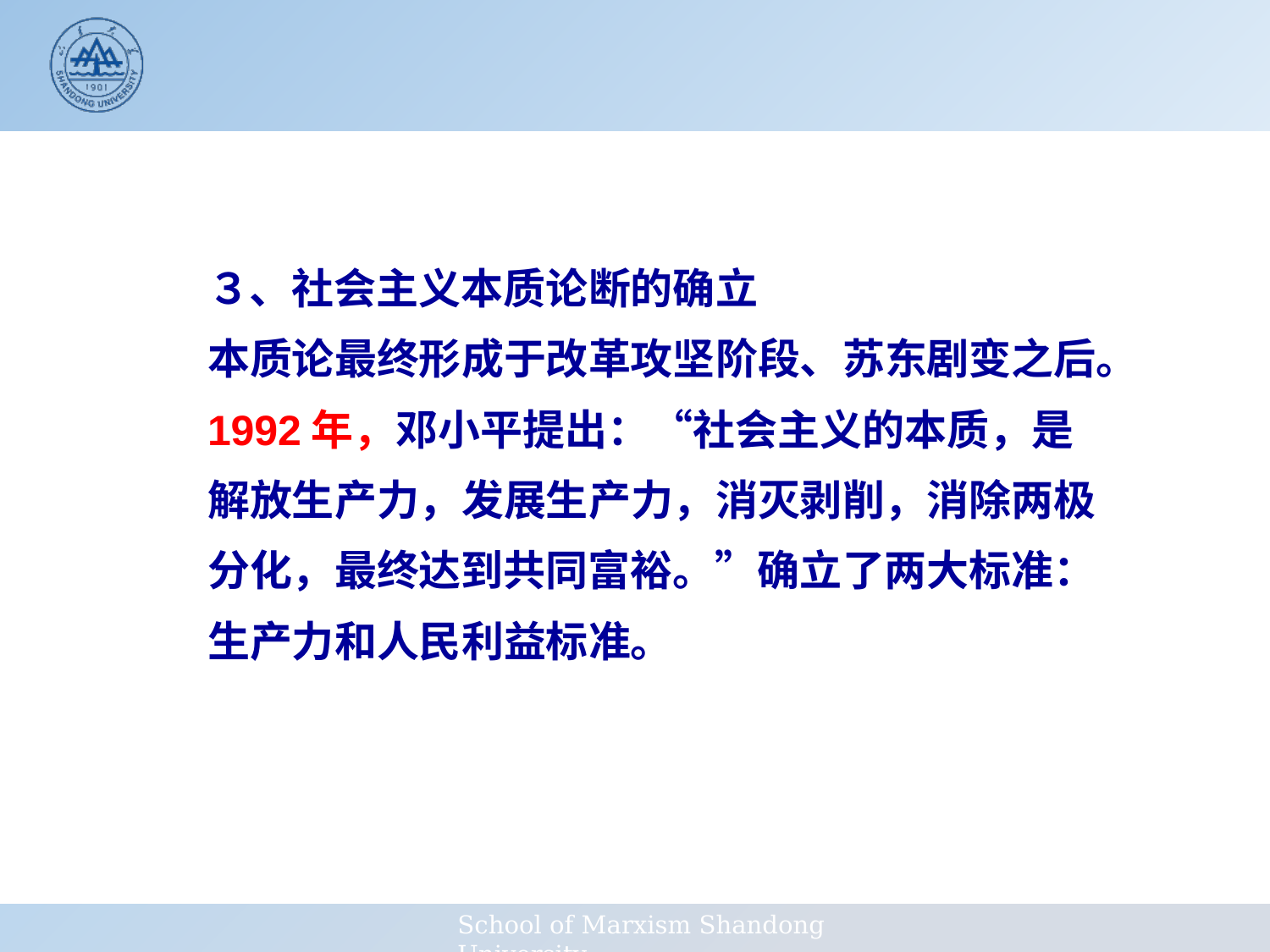

３、社会主义本质论断的确立
本质论最终形成于改革攻坚阶段、苏东剧变之后。1992年，邓小平提出：“社会主义的本质，是解放生产力，发展生产力，消灭剥削，消除两极分化，最终达到共同富裕。”确立了两大标准：生产力和人民利益标准。